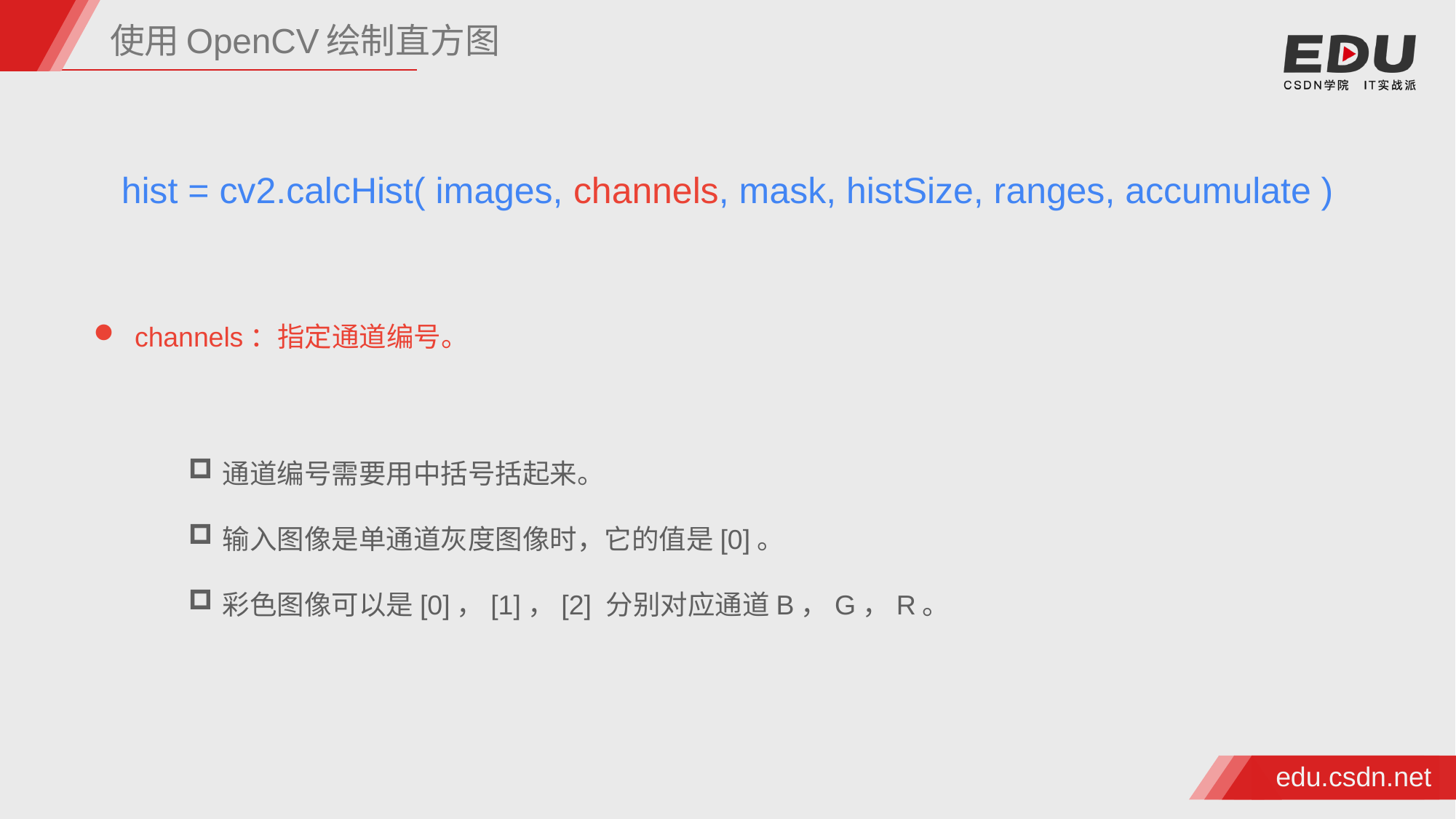

使用OpenCV绘制直方图
hist = cv2.calcHist( images, channels, mask, histSize, ranges, accumulate )
channels：指定通道编号。
通道编号需要用中括号括起来。
输入图像是单通道灰度图像时，它的值是[0]。
彩色图像可以是[0]，[1]，[2] 分别对应通道B，G，R。